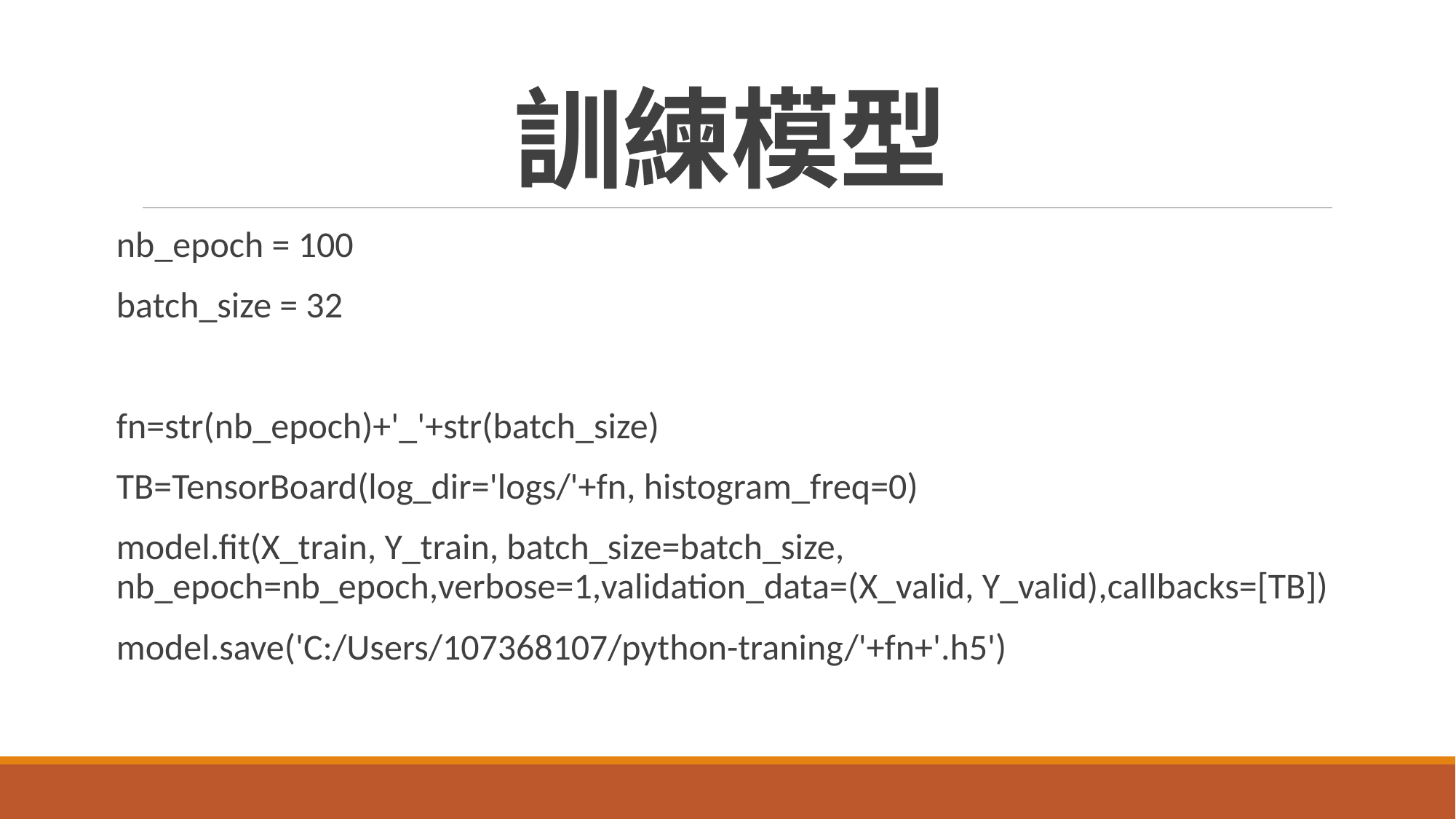

# 訓練模型
nb_epoch = 100
batch_size = 32

fn=str(nb_epoch)+'_'+str(batch_size)
TB=TensorBoard(log_dir='logs/'+fn, histogram_freq=0)
model.fit(X_train, Y_train, batch_size=batch_size, nb_epoch=nb_epoch,verbose=1,validation_data=(X_valid, Y_valid),callbacks=[TB])
model.save('C:/Users/107368107/python-traning/'+fn+'.h5')